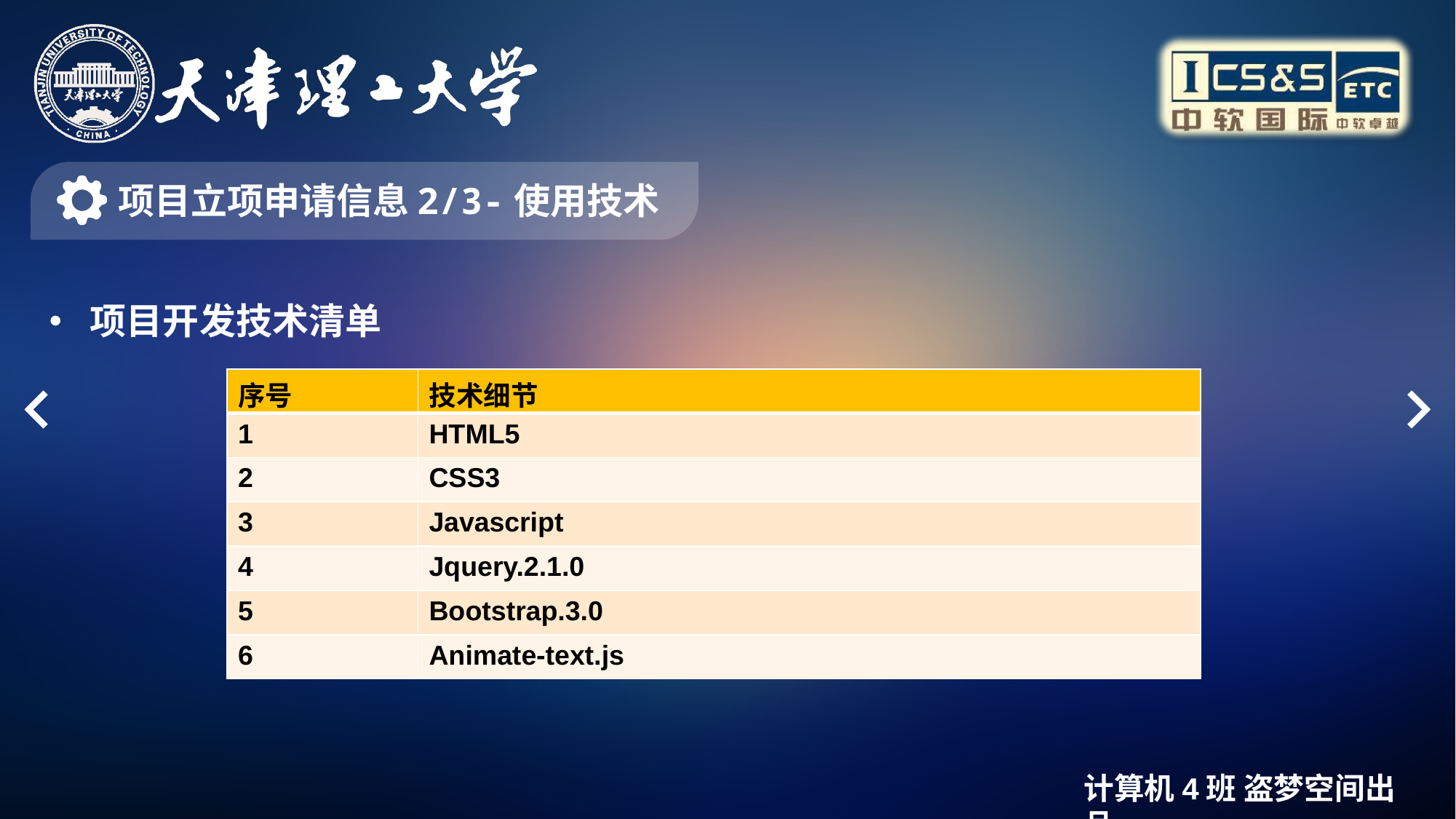

项目立项申请信息2/3-使用技术

项目开发技术清单
| 序号 | 技术细节 |
| --- | --- |
| 1 | HTML5 |
| 2 | CSS3 |
| 3 | Javascript |
| 4 | Jquery.2.1.0 |
| 5 | Bootstrap.3.0 |
| 6 | Animate-text.js |